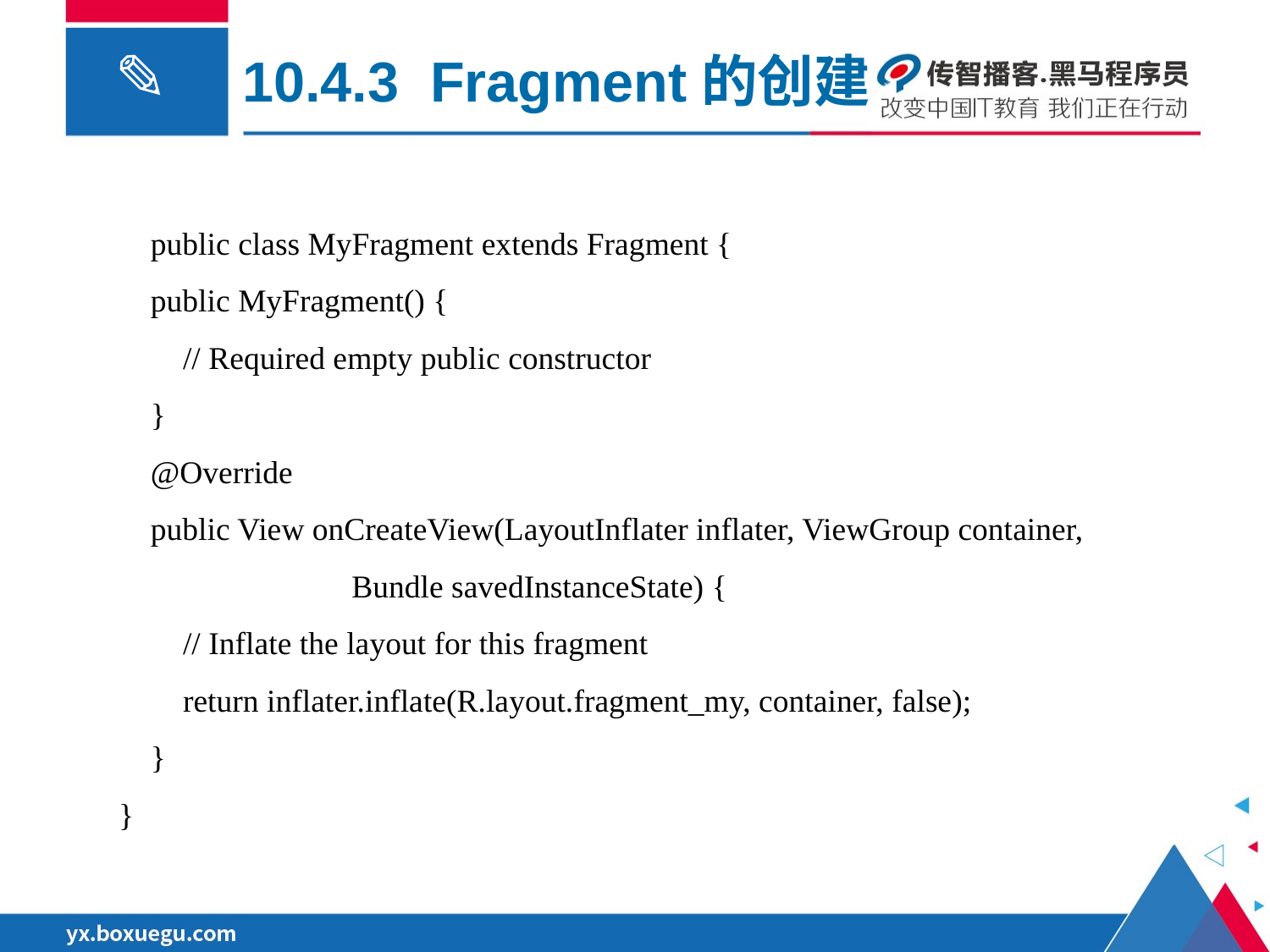

10.4.3  Fragment的创建

    public class MyFragment extends Fragment {
    public MyFragment() {
        // Required empty public constructor
    }
    @Override
    public View onCreateView(LayoutInflater inflater, ViewGroup container,
                             Bundle savedInstanceState) {
        // Inflate the layout for this fragment
        return inflater.inflate(R.layout.fragment_my, container, false);
    }
}